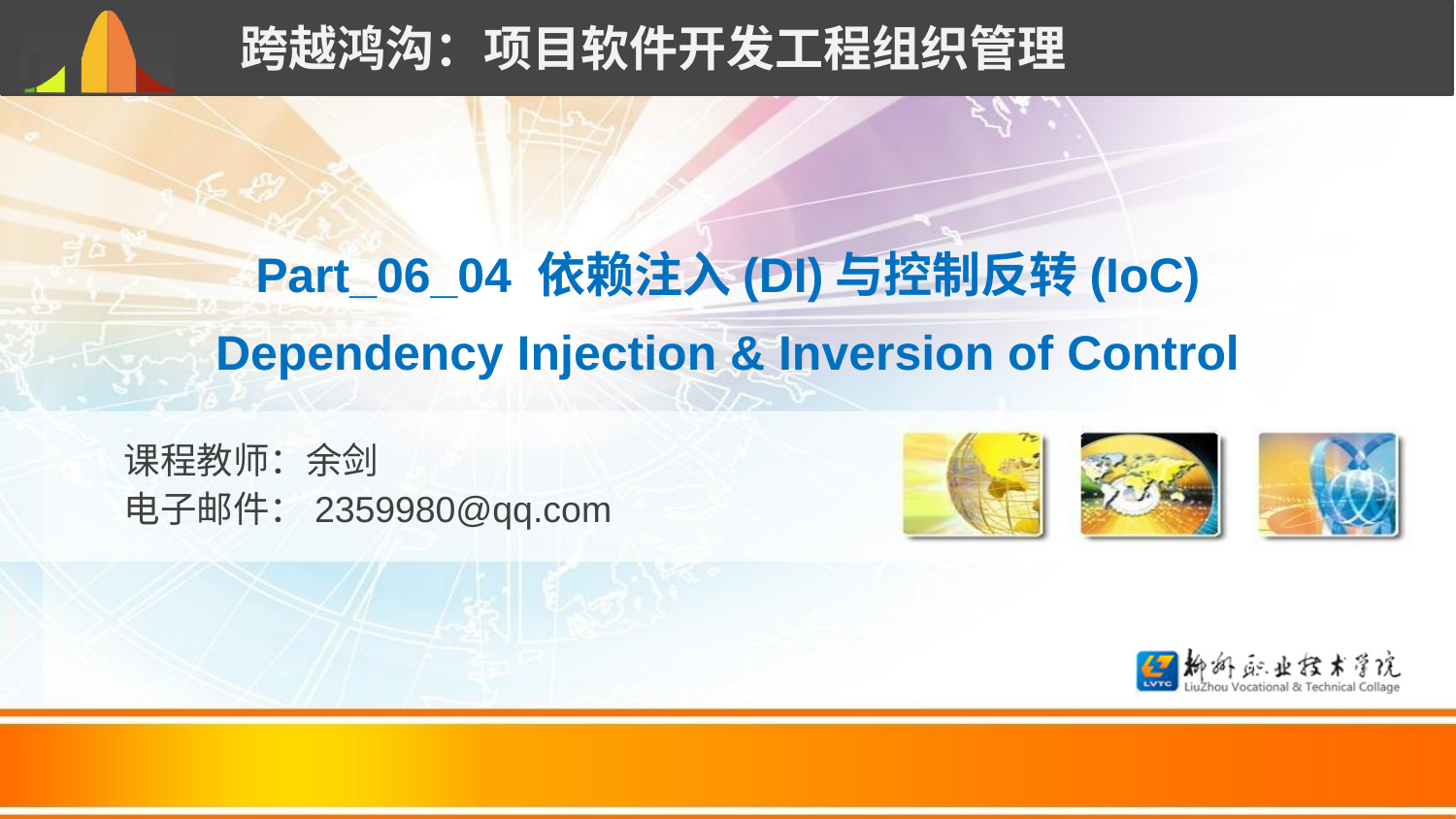

Part_06_04 依赖注入(DI)与控制反转(IoC)
Dependency Injection & Inversion of Control
课程教师：余剑
电子邮件：2359980@qq.com